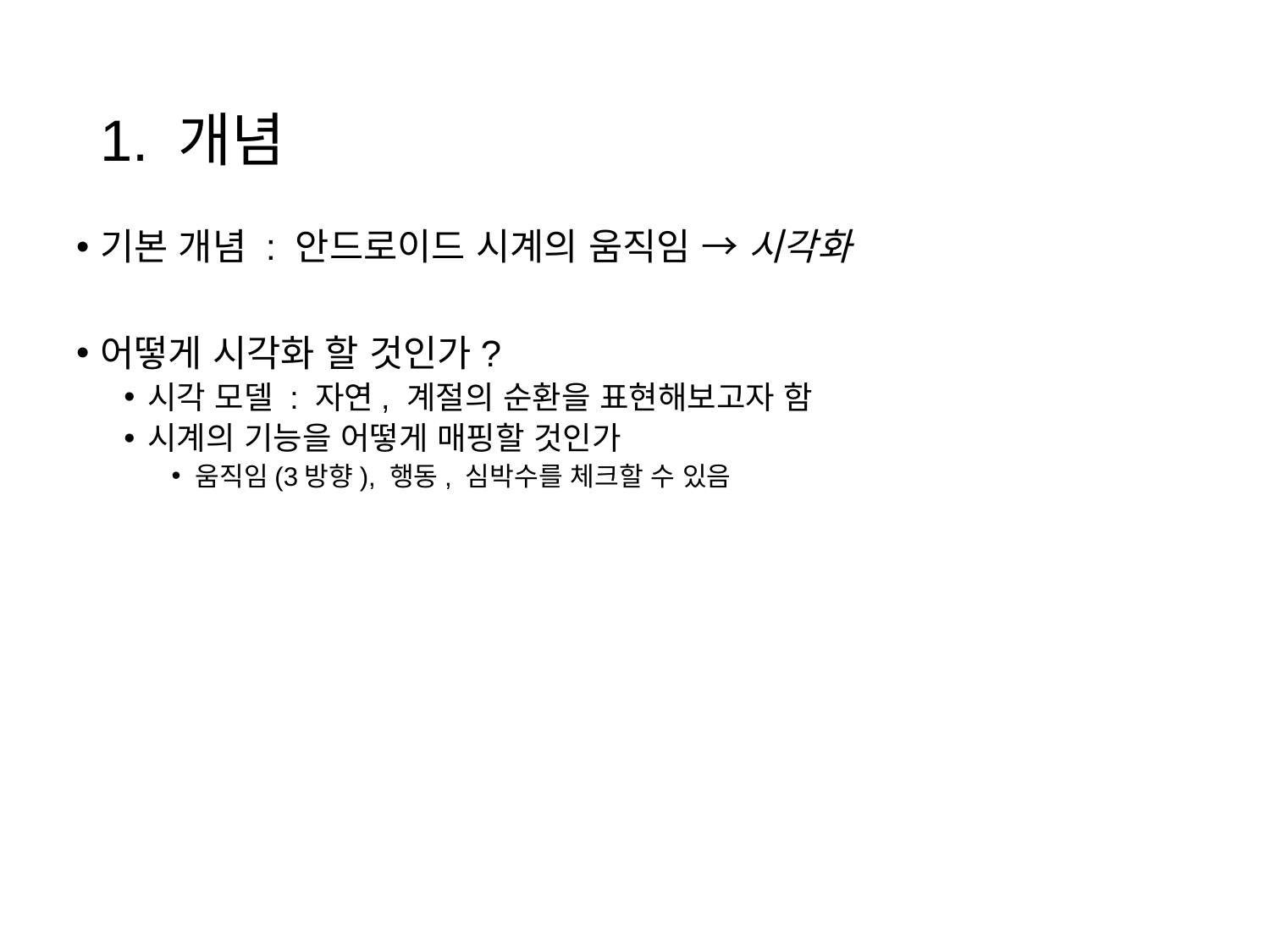

# 1. 개념
기본 개념 : 안드로이드 시계의 움직임 → 시각화

어떻게 시각화 할 것인가?
시각 모델 : 자연, 계절의 순환을 표현해보고자 함
시계의 기능을 어떻게 매핑할 것인가
움직임(3방향), 행동, 심박수를 체크할 수 있음